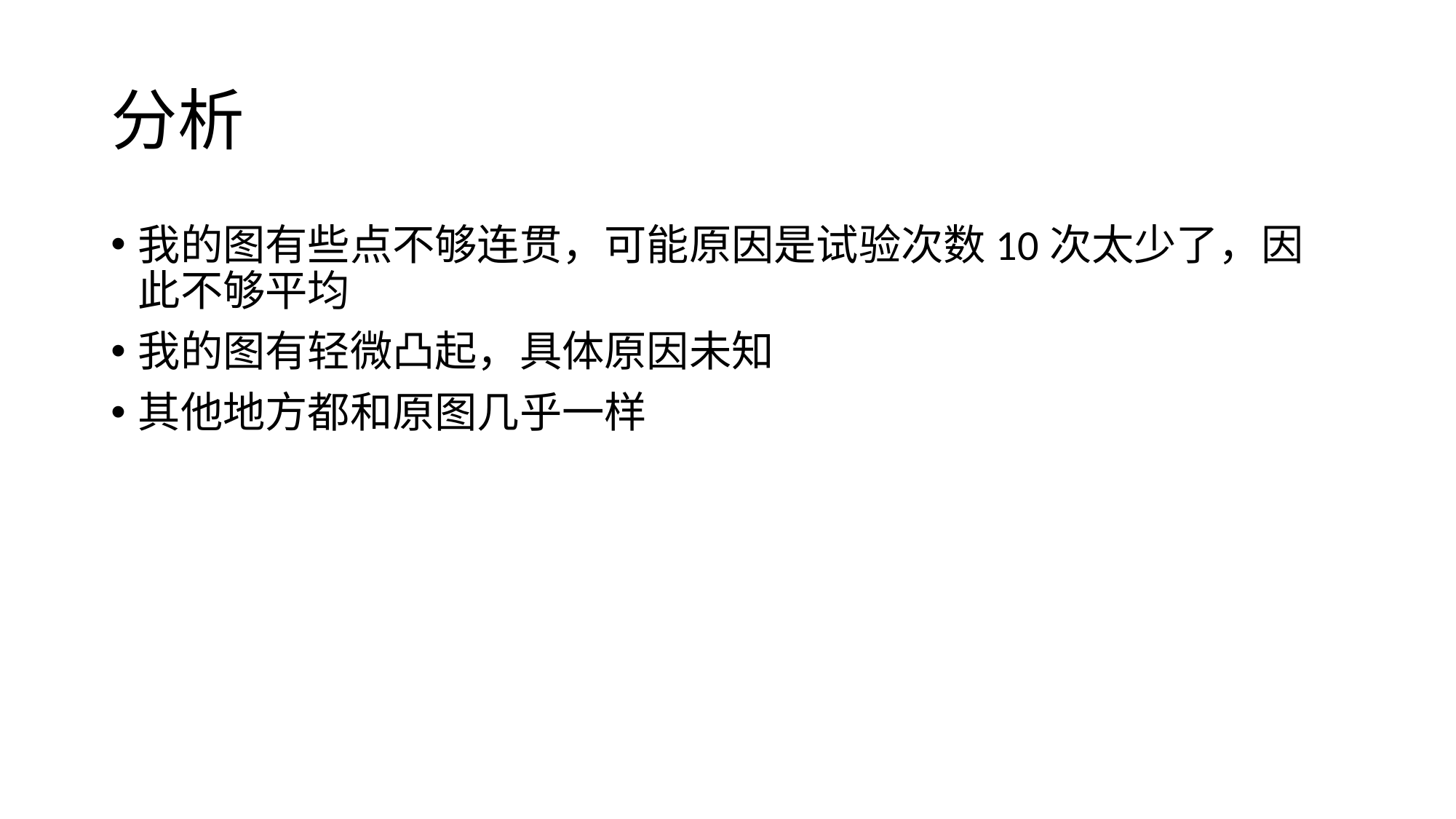

# 分析
我的图有些点不够连贯，可能原因是试验次数10次太少了，因此不够平均
我的图有轻微凸起，具体原因未知
其他地方都和原图几乎一样